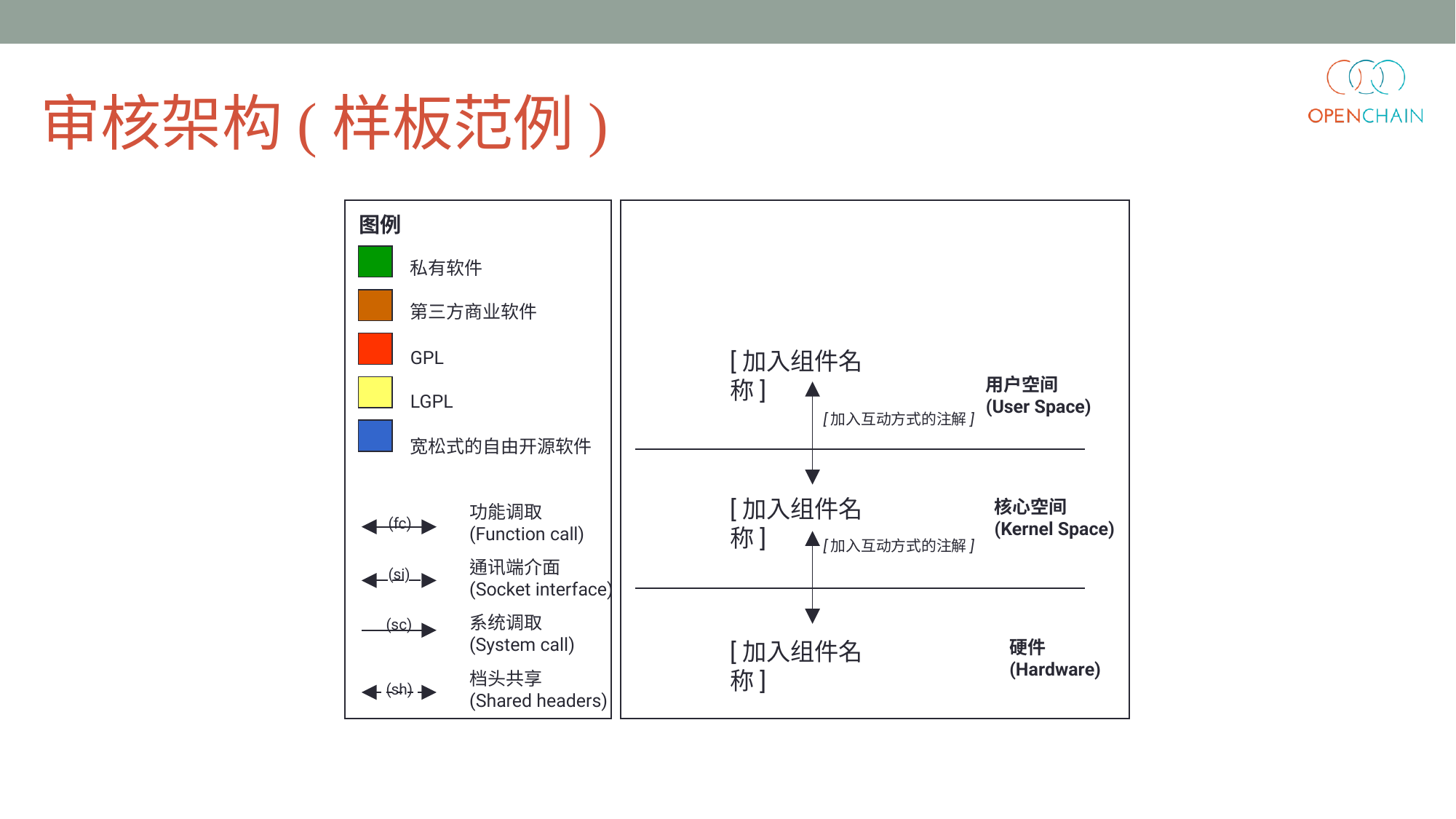

审核架构(样板范例)

图例

私有软件

第三方商业软件

[加入组件名称]
GPL
用户空间
(User Space)

LGPL
[加入互动方式的注解]

宽松式的自由开源软件
[加入组件名称]

核心空间
(Kernel Space)
功能调取(Function call)
(fc)
[加入互动方式的注解]
通讯端介面
(Socket interface)
(si)
系统调取
(System call)
(sc)
硬件
(Hardware)
[加入组件名称]

档头共享
(Shared headers)
(sh)